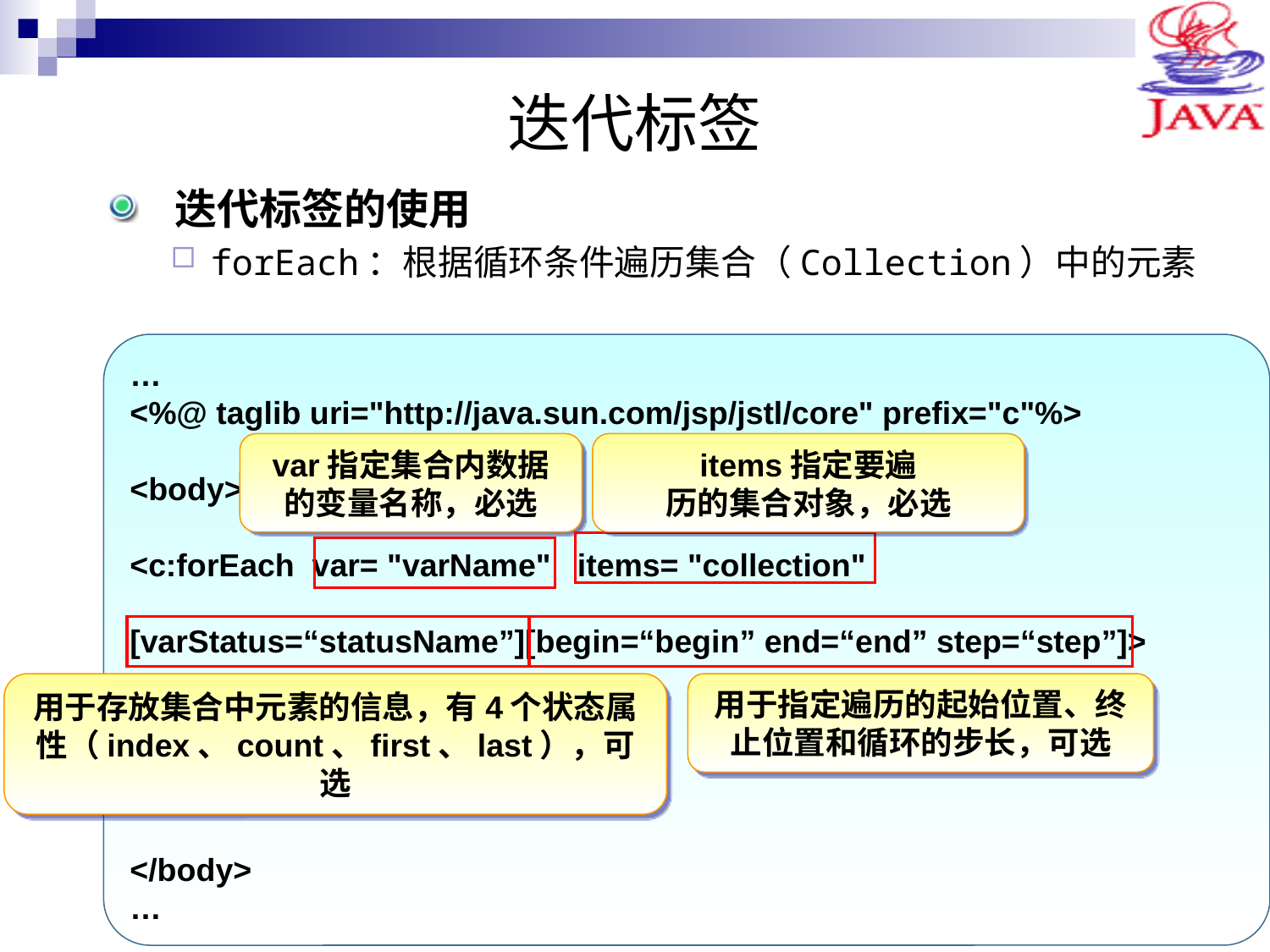

# 迭代标签
 迭代标签的使用
forEach：根据循环条件遍历集合（Collection）中的元素
…
<%@ taglib uri="http://java.sun.com/jsp/jstl/core" prefix="c"%>

<body>

<c:forEach  var= "varName"   items= "collection"

[varStatus=“statusName”][begin=“begin” end=“end” step=“step”]>

    //循环内容

</c:forEach>

</body>
…
var指定集合内数据的变量名称，必选
items指定要遍
历的集合对象，必选

用于存放集合中元素的信息，有4个状态属性（index、count、first、last），可选
用于指定遍历的起始位置、终止位置和循环的步长，可选